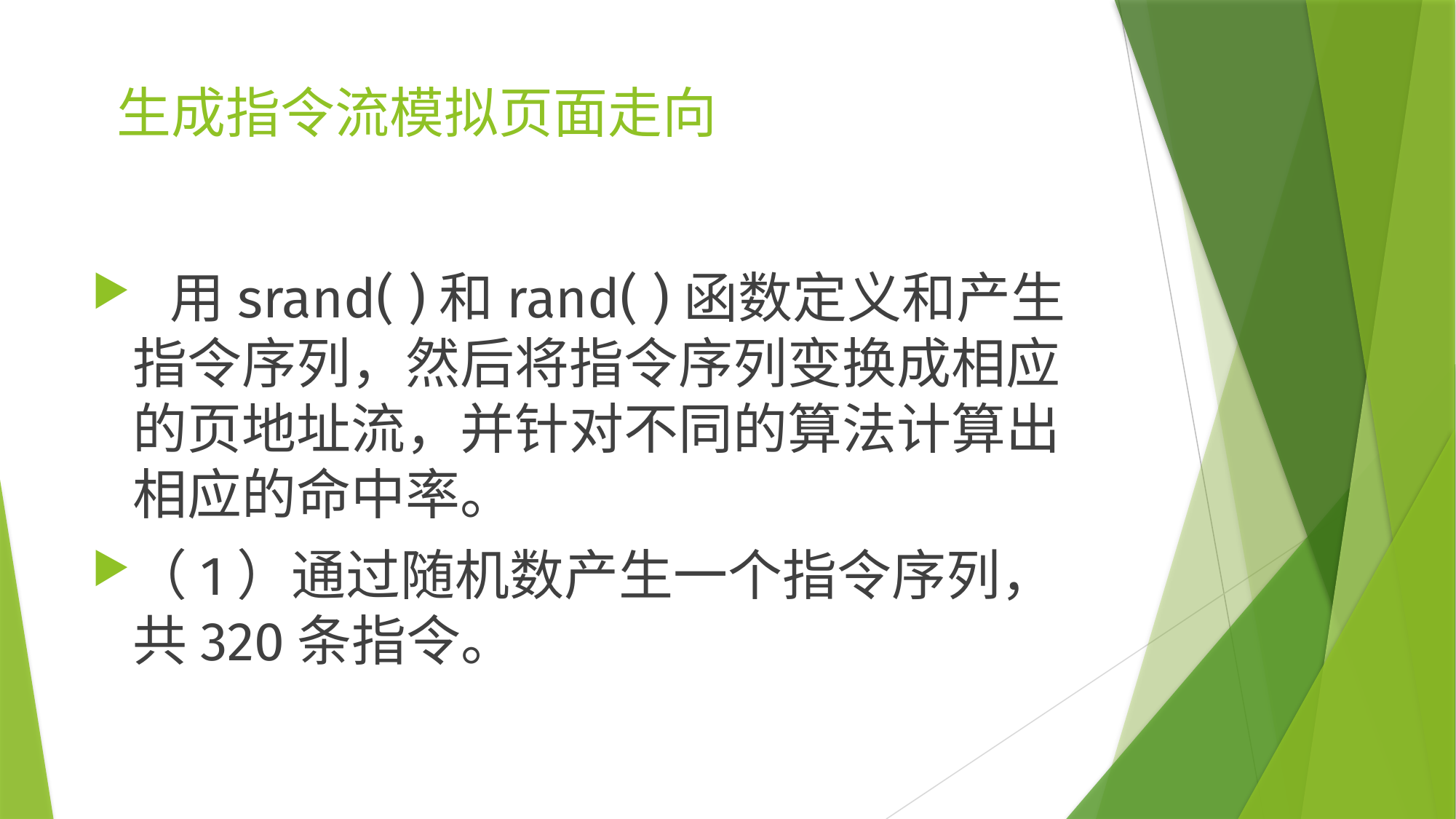

# 生成指令流模拟页面走向
  用srand( )和rand( )函数定义和产生指令序列，然后将指令序列变换成相应的页地址流，并针对不同的算法计算出相应的命中率。
（1）通过随机数产生一个指令序列，共320条指令。